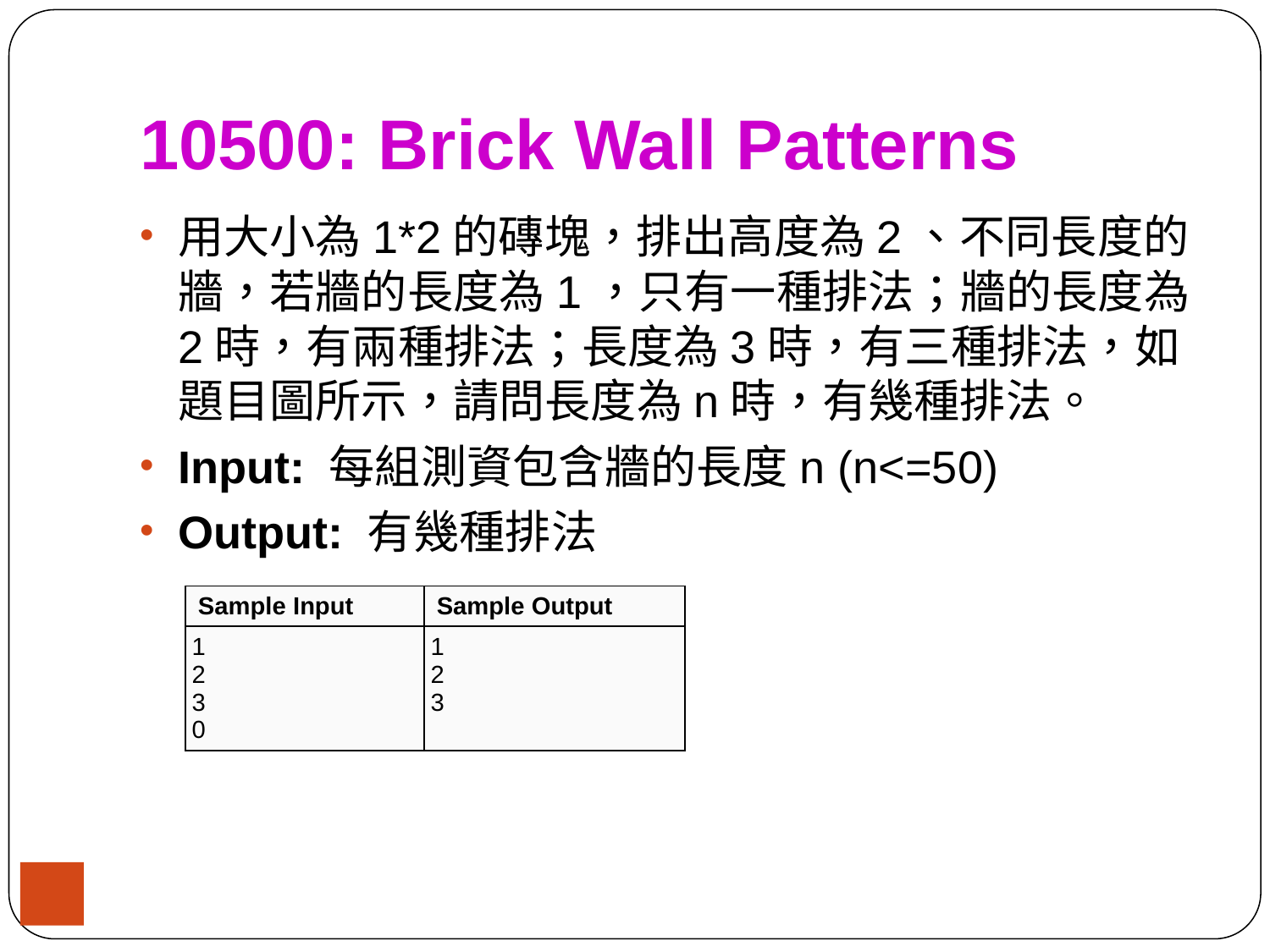

# 10500: Brick Wall Patterns
用大小為1*2的磚塊，排出高度為2、不同長度的牆，若牆的長度為1，只有一種排法；牆的長度為2時，有兩種排法；長度為3時，有三種排法，如題目圖所示，請問長度為n時，有幾種排法。
Input: 每組測資包含牆的長度n (n<=50)
Output: 有幾種排法
| Sample Input | Sample Output |
| --- | --- |
| 1 2 3 0 | 1 2 3 |